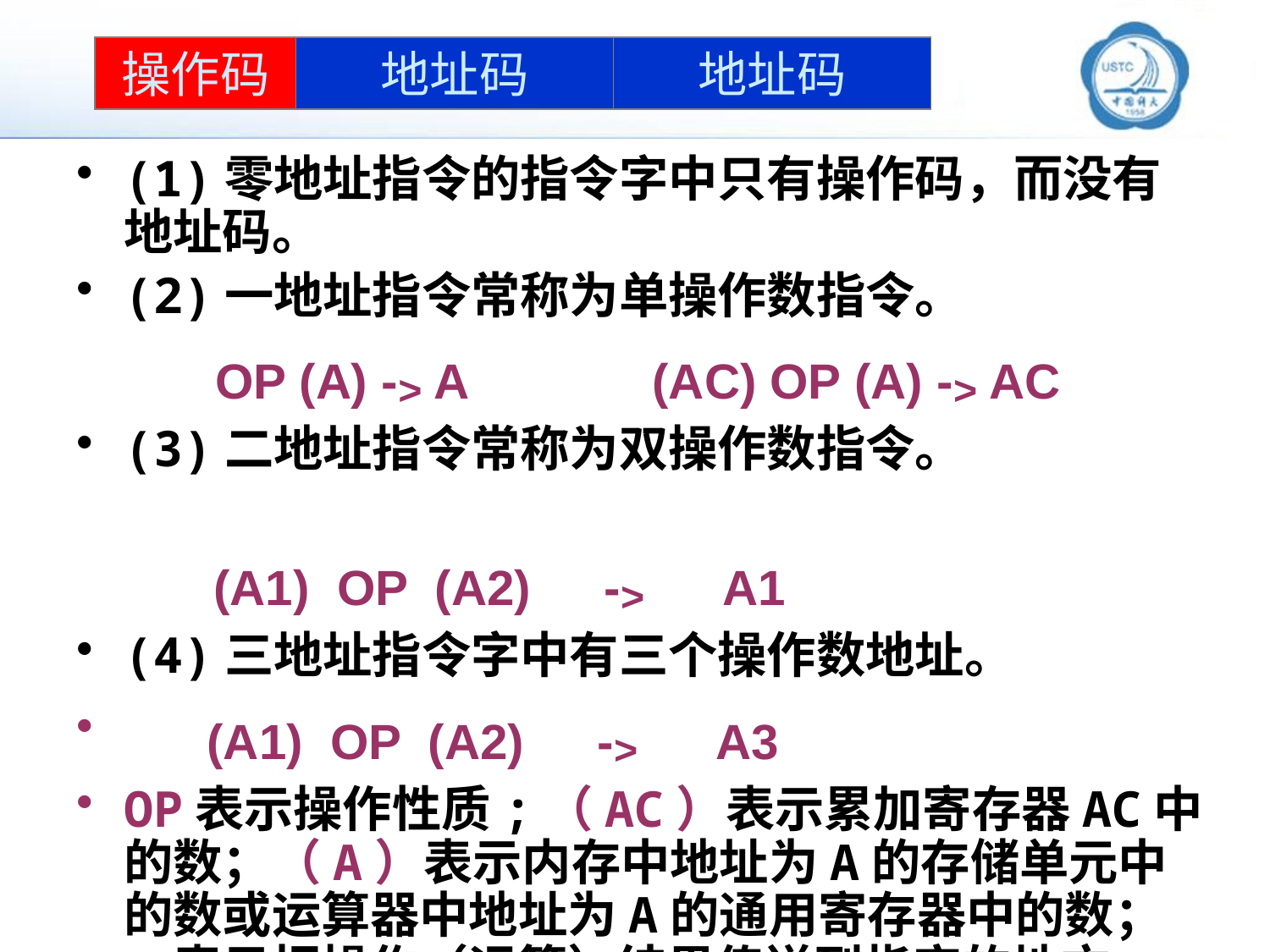

操作码
地址码
地址码
(1)零地址指令的指令字中只有操作码，而没有地址码。
(2)一地址指令常称为单操作数指令。
     　 OP (A) -> A        　(AC) OP (A) -> AC
(3)二地址指令常称为双操作数指令。
          (A1)  OP  (A2)　->　A1
(4)三地址指令字中有三个操作数地址。
　  (A1)  OP  (A2)　->　A3
OP表示操作性质;（AC）表示累加寄存器AC中的数；（A）表示内存中地址为A的存储单元中的数或运算器中地址为A的通用寄存器中的数；→表示把操作（运算）结果传送到指定的地方。